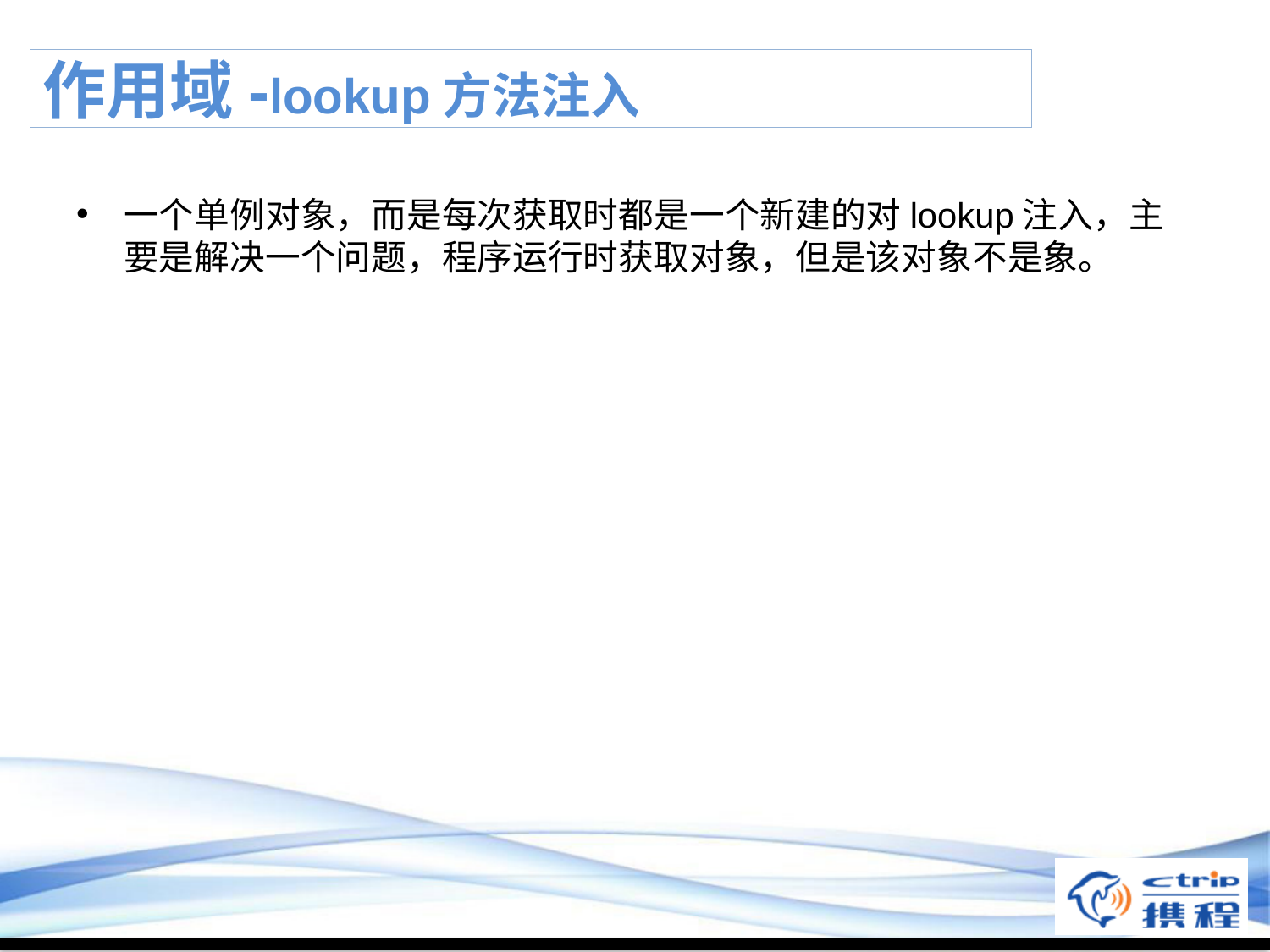

# 作用域-lookup方法注入
一个单例对象，而是每次获取时都是一个新建的对lookup注入，主要是解决一个问题，程序运行时获取对象，但是该对象不是象。